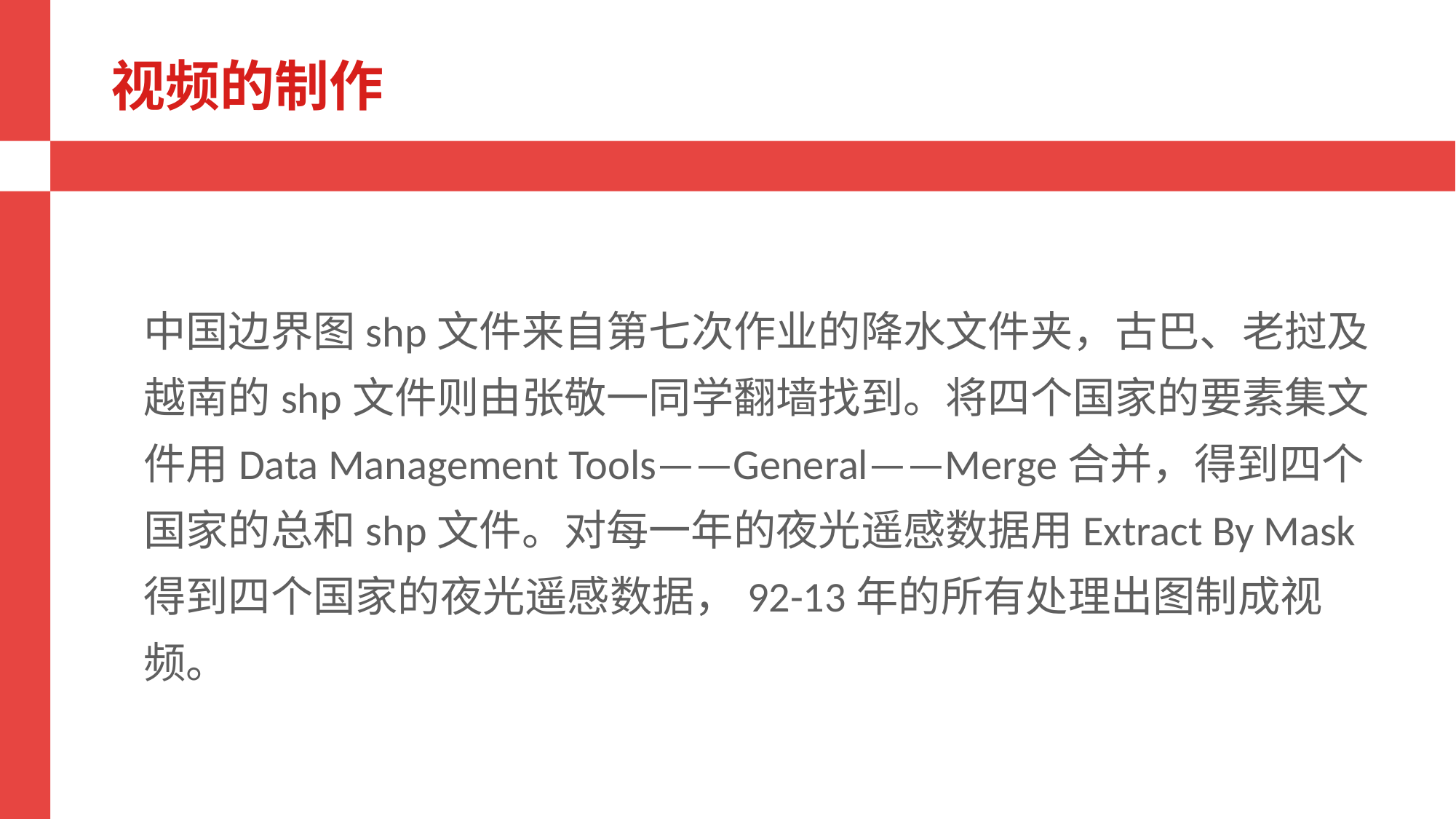

视频的制作
中国边界图shp文件来自第七次作业的降水文件夹，古巴、老挝及越南的shp文件则由张敬一同学翻墙找到。将四个国家的要素集文件用Data Management Tools——General——Merge合并，得到四个国家的总和shp文件。对每一年的夜光遥感数据用Extract By Mask得到四个国家的夜光遥感数据，92-13年的所有处理出图制成视频。